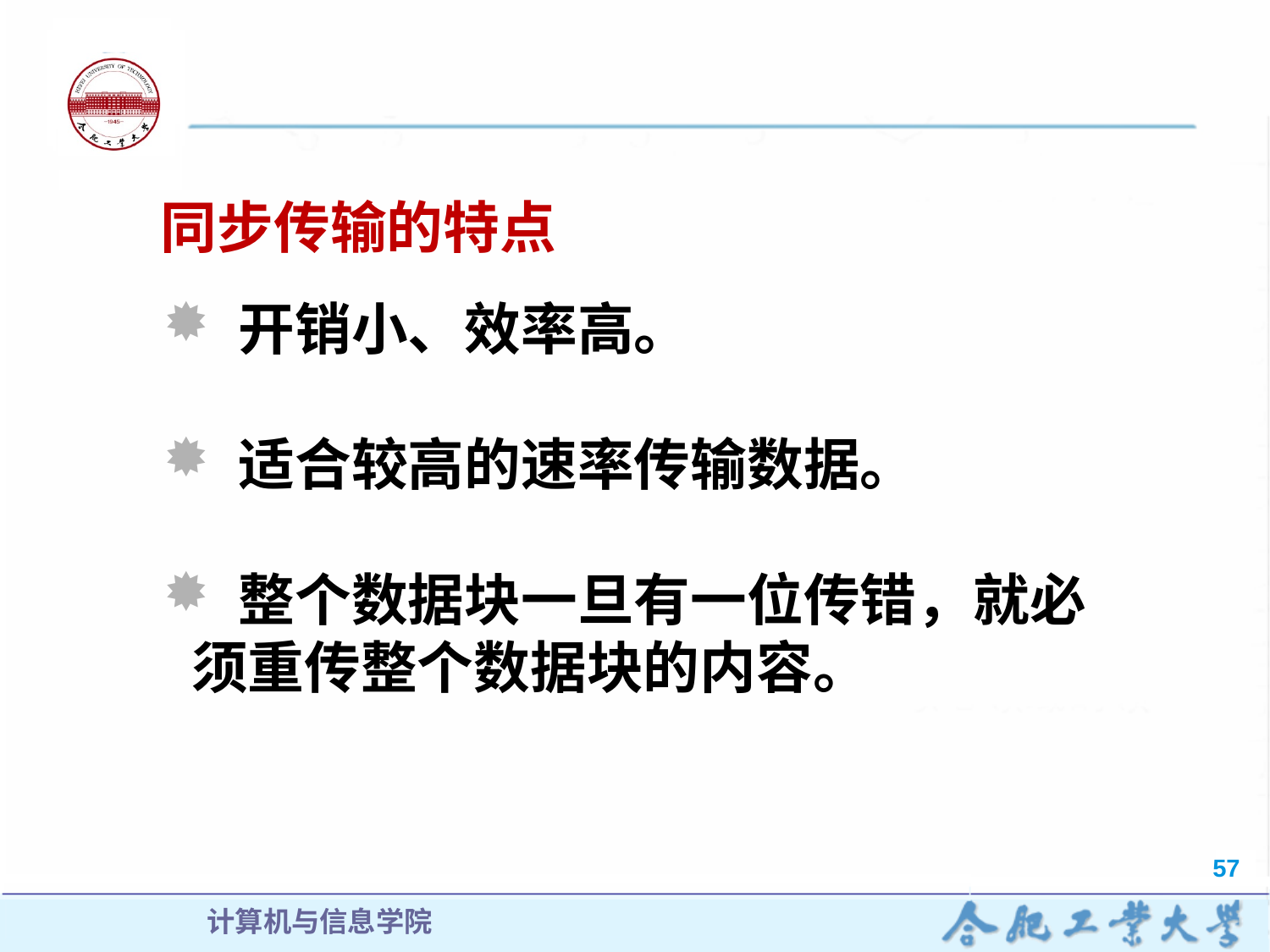

同步传输的特点
 开销小、效率高。

 适合较高的速率传输数据。

 整个数据块一旦有一位传错，就必须重传整个数据块的内容。